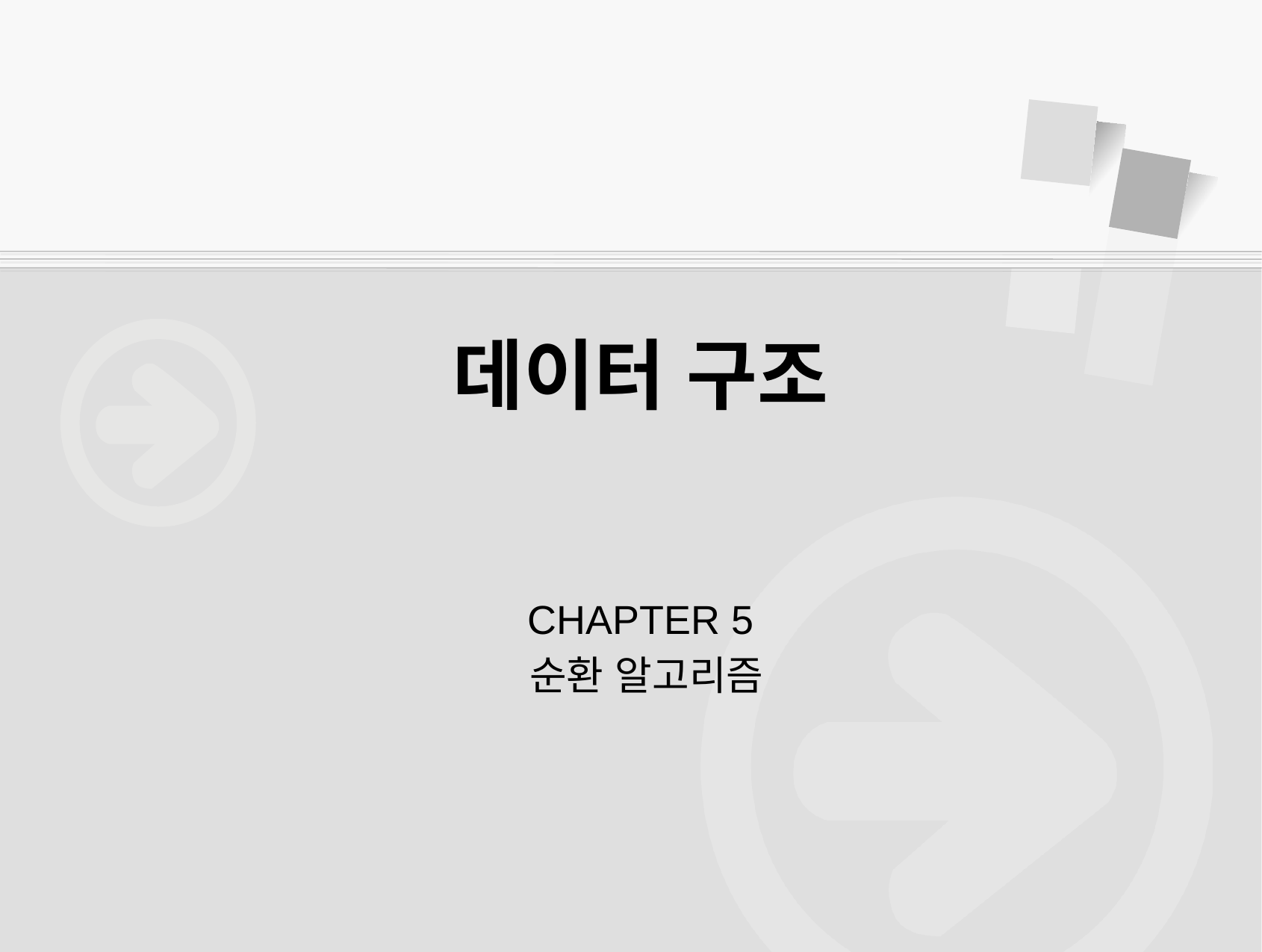

# 데이터 구조
CHAPTER 5
순환 알고리즘